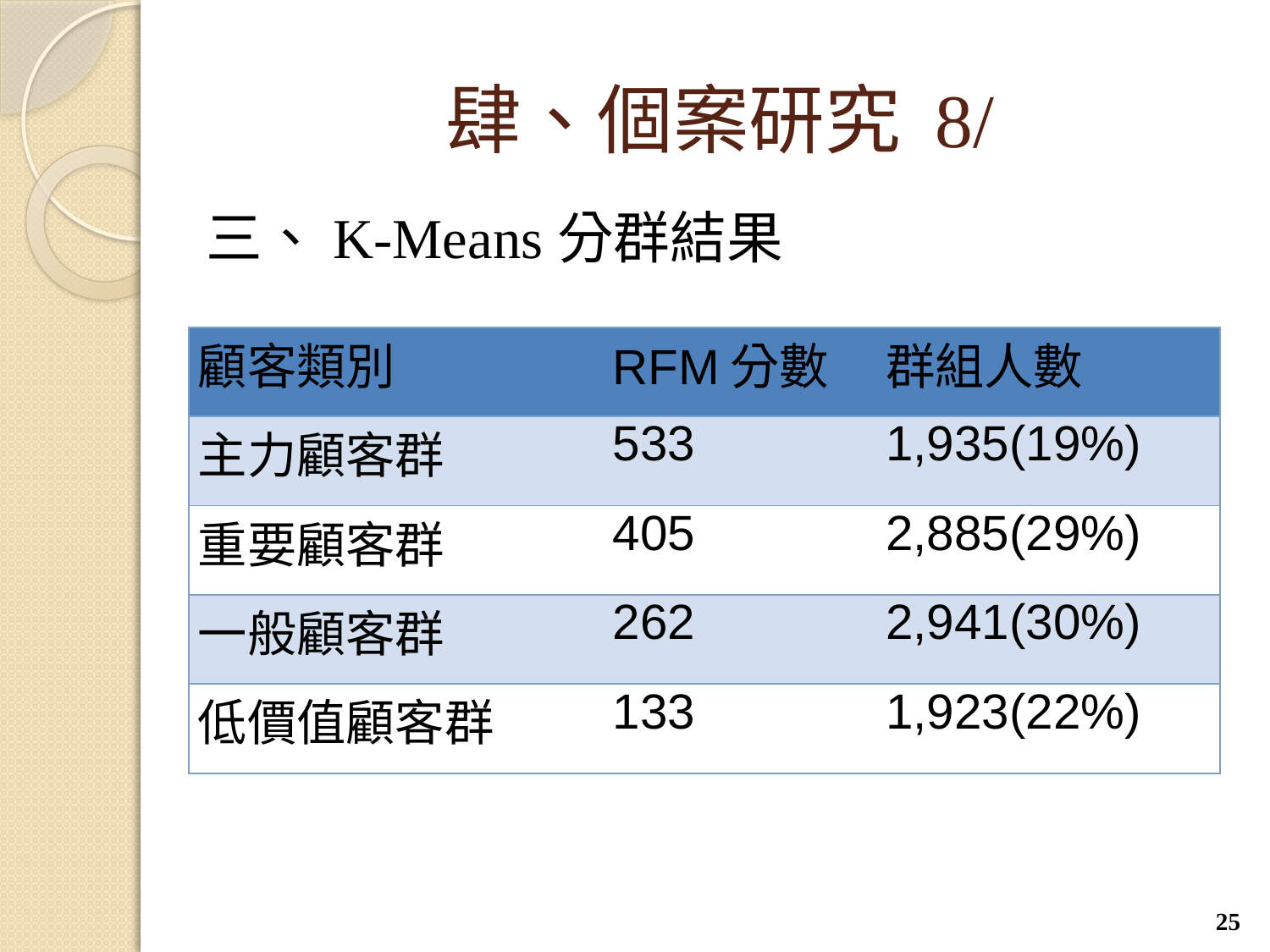

# 肆、個案研究 8/
三、K-Means分群結果
| 顧客類別 | RFM分數 | 群組人數 |
| --- | --- | --- |
| 主力顧客群 | 533 | 1,935(19%) |
| 重要顧客群 | 405 | 2,885(29%) |
| 一般顧客群 | 262 | 2,941(30%) |
| 低價值顧客群 | 133 | 1,923(22%) |
25